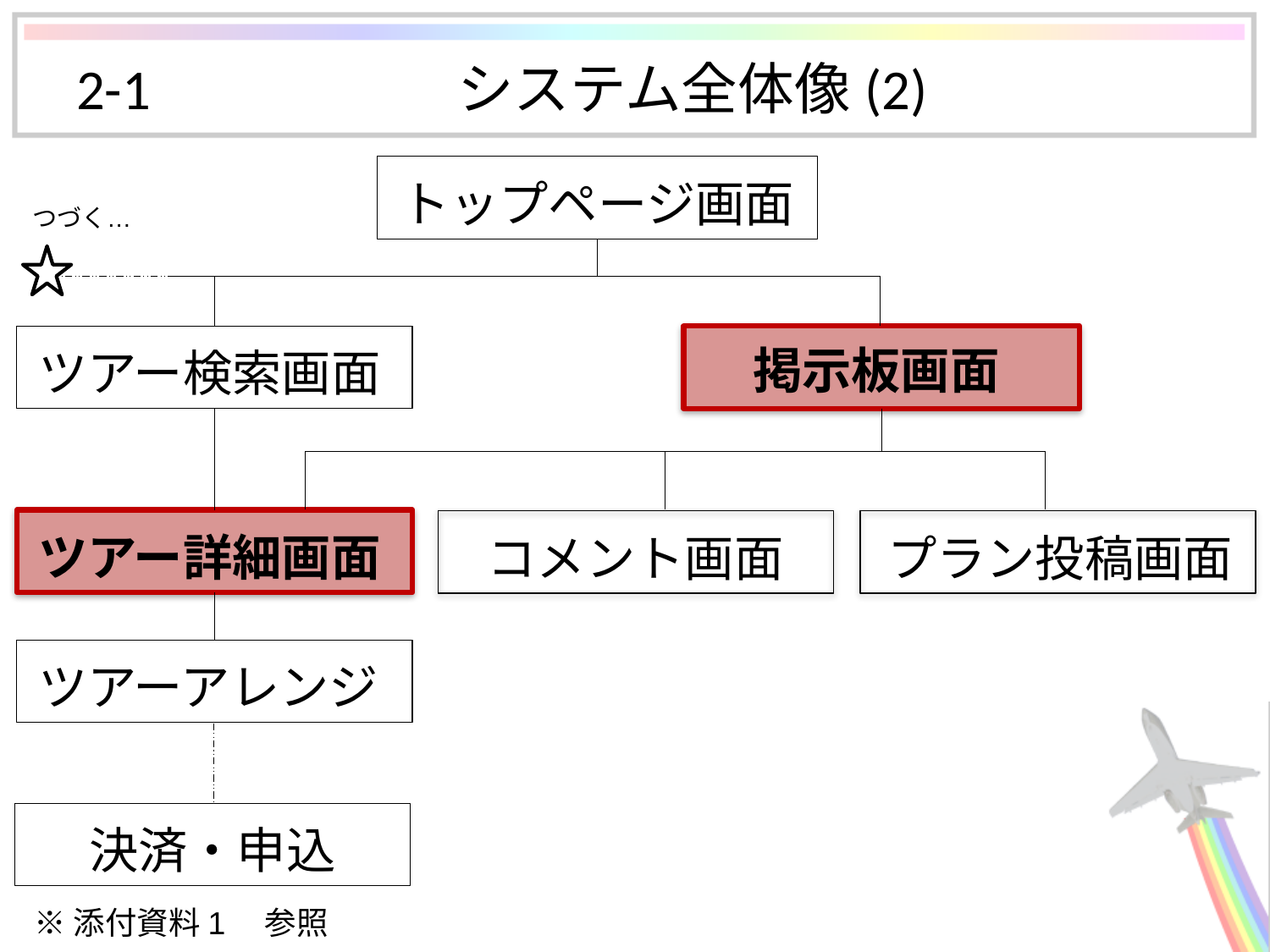

# 2-1			システム全体像(2)

トップページ画面
つづく…

掲示板画面
ツアー検索画面

ツアー詳細画面
コメント画面
プラン投稿画面

ツアーアレンジ

決済・申込
※添付資料1　参照